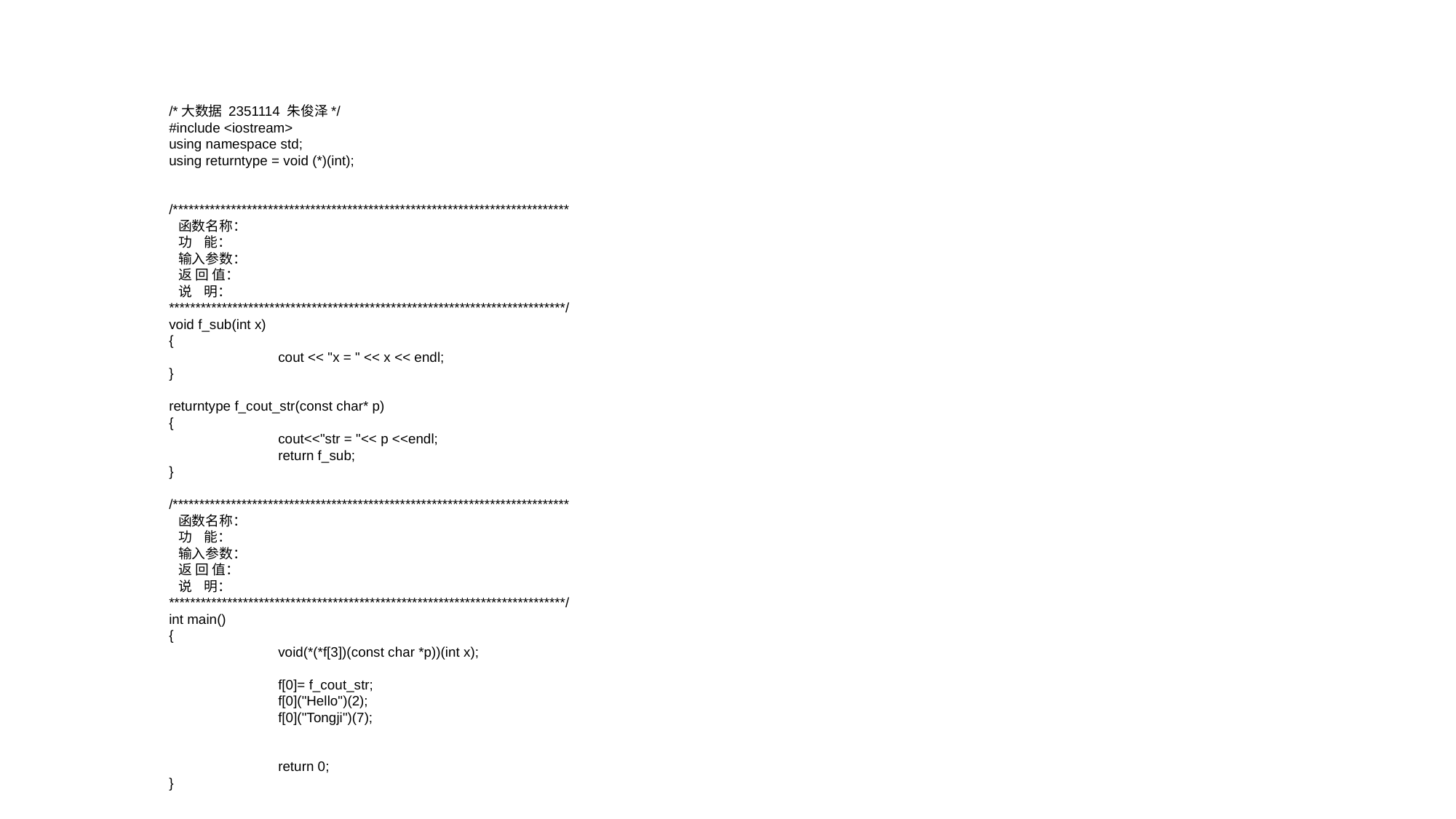

/*大数据 2351114 朱俊泽*/
#include <iostream>
using namespace std;
using returntype = void (*)(int);

/***************************************************************************
  函数名称：
  功    能：
  输入参数：
  返 回 值：
  说    明：
***************************************************************************/
void f_sub(int x)
{
	cout << "x = " << x << endl;
}

returntype f_cout_str(const char* p)
{
	cout<<"str = "<< p <<endl;
	return f_sub;
}

/***************************************************************************
  函数名称：
  功    能：
  输入参数：
  返 回 值：
  说    明：
***************************************************************************/
int main()
{
	void(*(*f[3])(const char *p))(int x);

	f[0]= f_cout_str;
	f[0]("Hello")(2);
	f[0]("Tongji")(7);

	return 0;
}